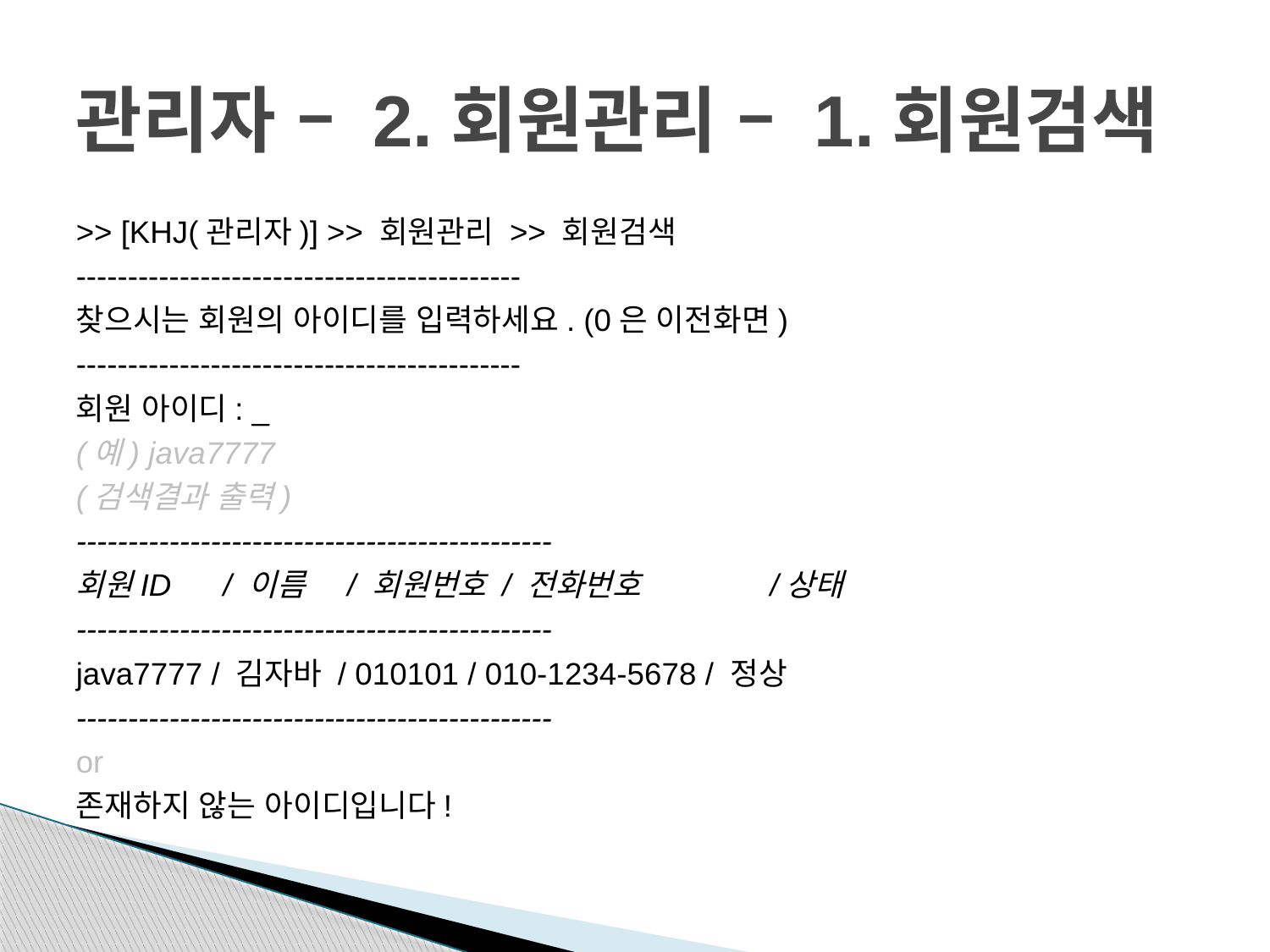

# 관리자 – 2.회원관리 – 1.회원검색
>> [KHJ(관리자)] >> 회원관리 >> 회원검색
-------------------------------------------
찾으시는 회원의 아이디를 입력하세요. (0은 이전화면)
-------------------------------------------
회원 아이디: _
(예) java7777
(검색결과 출력)
----------------------------------------------
회원ID      / 이름    / 회원번호 / 전화번호              /상태
----------------------------------------------
java7777 / 김자바 / 010101 / 010-1234-5678 / 정상
----------------------------------------------
or
존재하지 않는 아이디입니다!